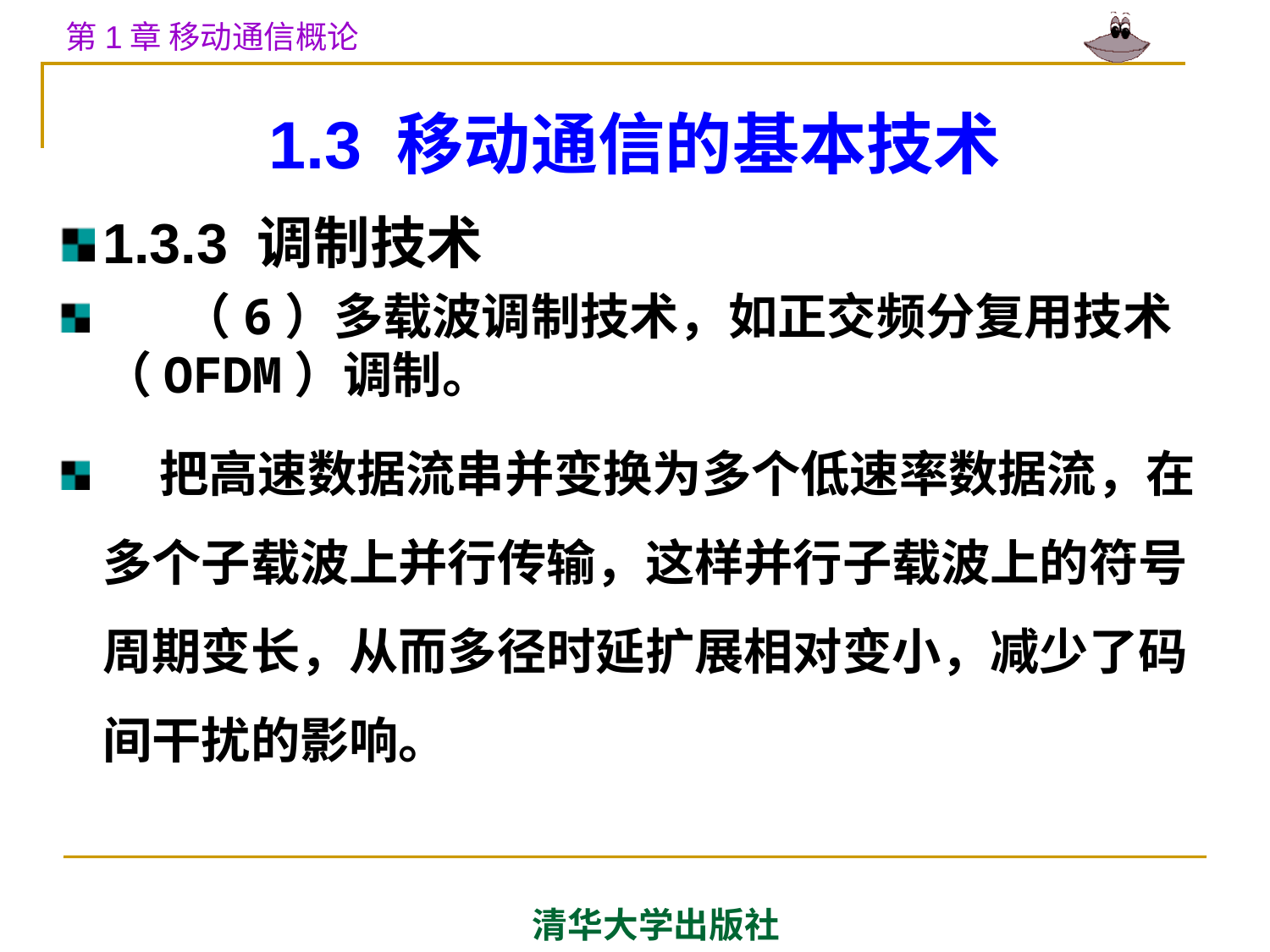

# 1.3 移动通信的基本技术
1.3.3 调制技术
      （6）多载波调制技术，如正交频分复用技术（OFDM）调制。
    把高速数据流串并变换为多个低速率数据流，在多个子载波上并行传输，这样并行子载波上的符号周期变长，从而多径时延扩展相对变小，减少了码间干扰的影响。